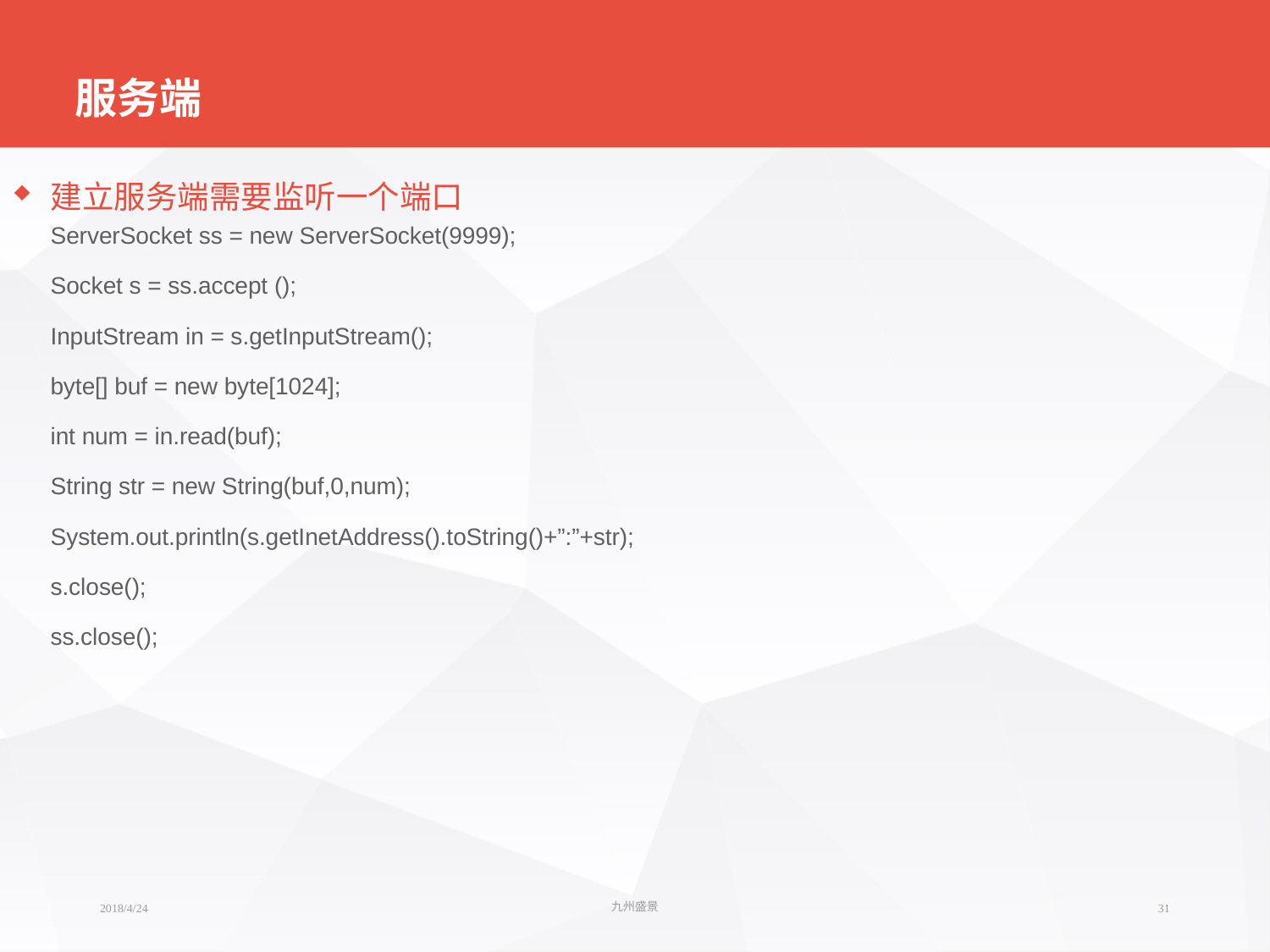

# 服务端
建立服务端需要监听一个端口
ServerSocket ss = new ServerSocket(9999);
Socket s = ss.accept ();
InputStream in = s.getInputStream();
byte[] buf = new byte[1024];
int num = in.read(buf);
String str = new String(buf,0,num);
System.out.println(s.getInetAddress().toString()+”:”+str);
s.close();
ss.close();
2018/4/24
九州盛景
31